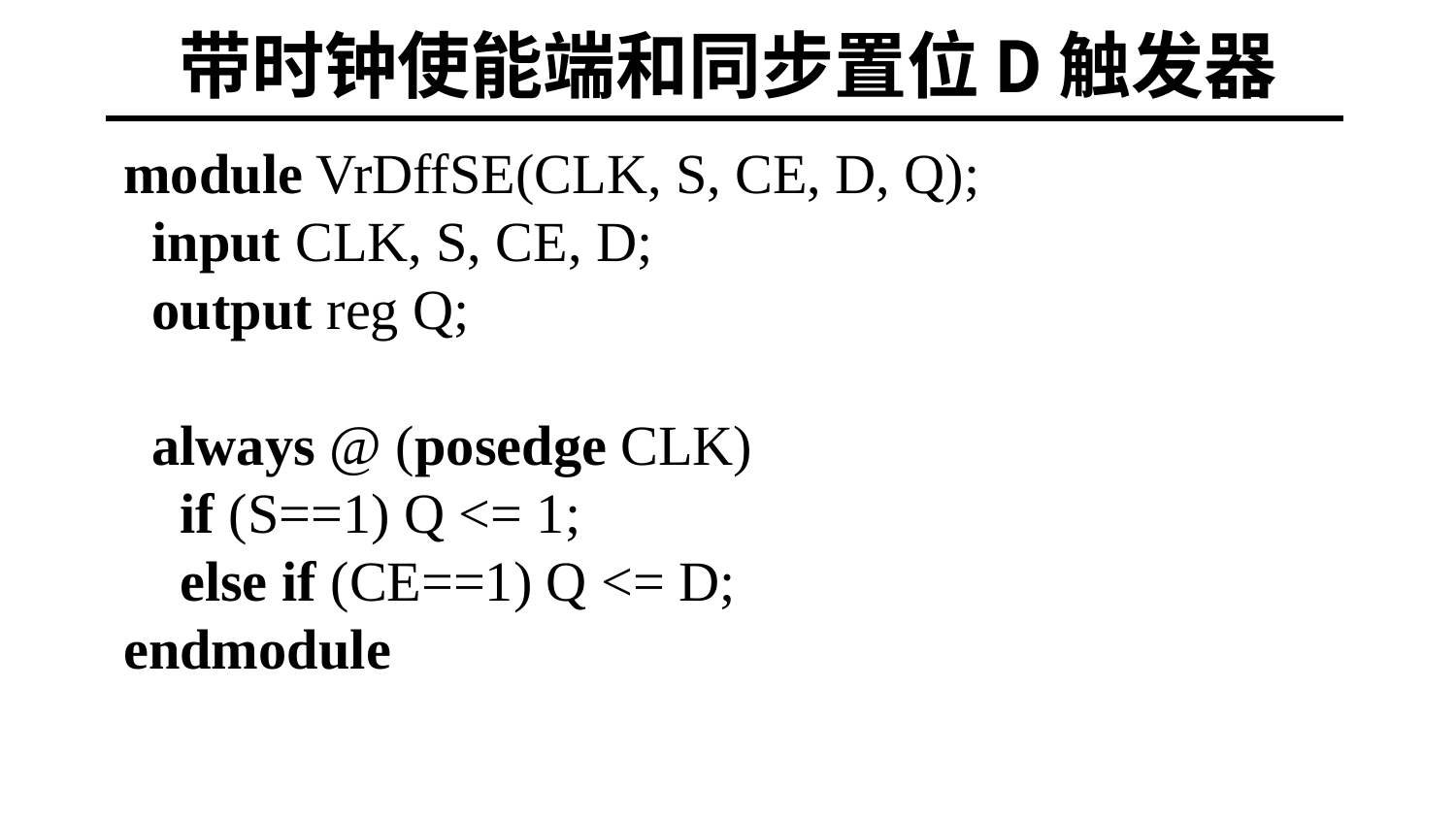

# 带时钟使能端和同步置位D触发器
module VrDffSE(CLK, S, CE, D, Q);
  input CLK, S, CE, D;
  output reg Q;

  always @ (posedge CLK)
    if (S==1) Q <= 1;
    else if (CE==1) Q <= D;
endmodule

8